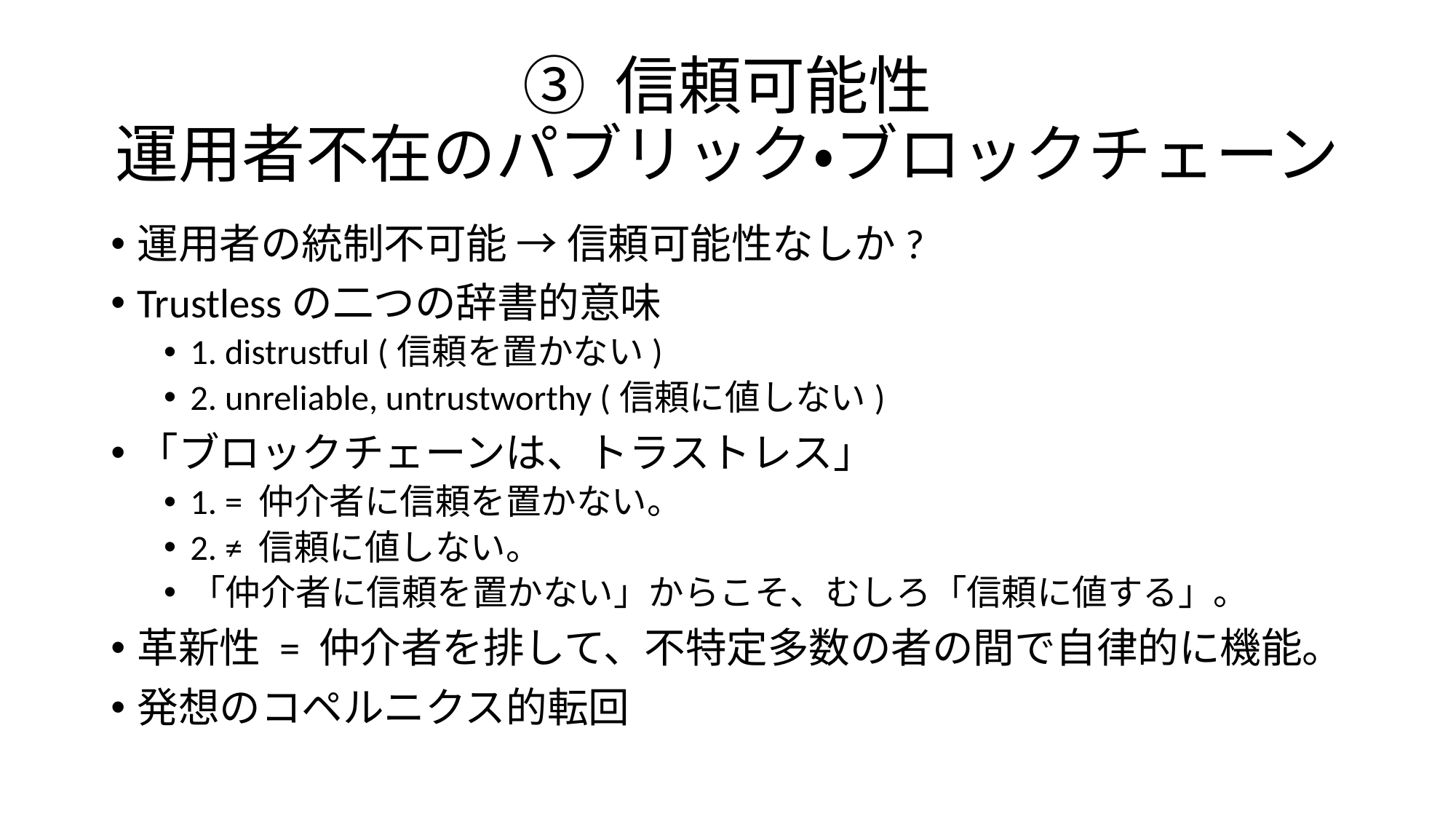

# ③ 信頼可能性 運用者不在のパブリック・ブロックチェーン
運用者の統制不可能 → 信頼可能性なしか?
Trustlessの二つの辞書的意味
1. distrustful (信頼を置かない)
2. unreliable, untrustworthy (信頼に値しない)
「ブロックチェーンは、トラストレス」
1. = 仲介者に信頼を置かない。
2. ≠ 信頼に値しない。
「仲介者に信頼を置かない」からこそ、むしろ「信頼に値する」。
革新性 = 仲介者を排して、不特定多数の者の間で自律的に機能。
発想のコペルニクス的転回